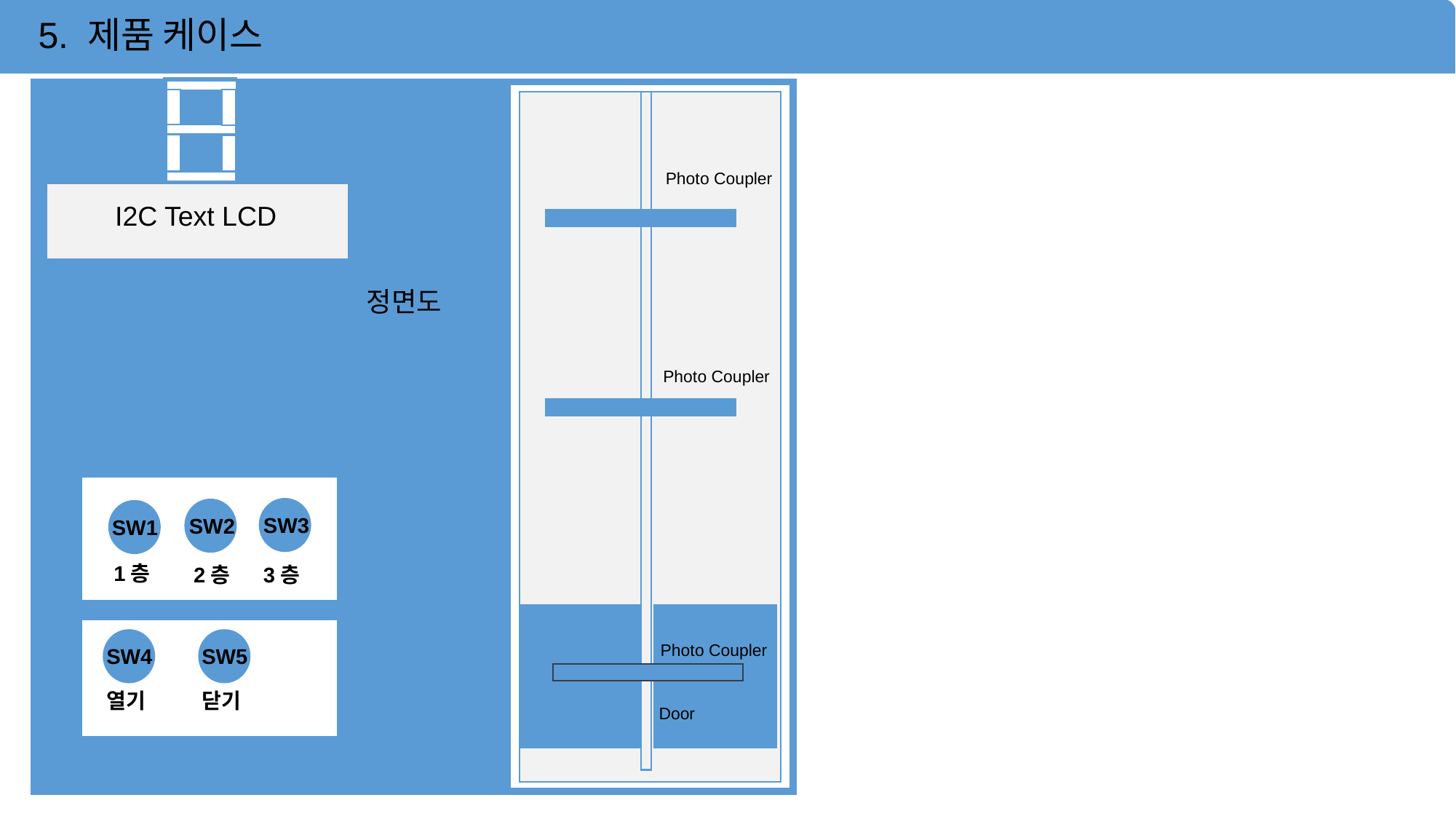

5. 제품 케이스

Photo Coupler

I2C Text LCD

정면도
Photo Coupler

SW3

SW2

SW1
1층
2층
3층

SW4

SW5
Photo Coupler

열기
닫기
Door